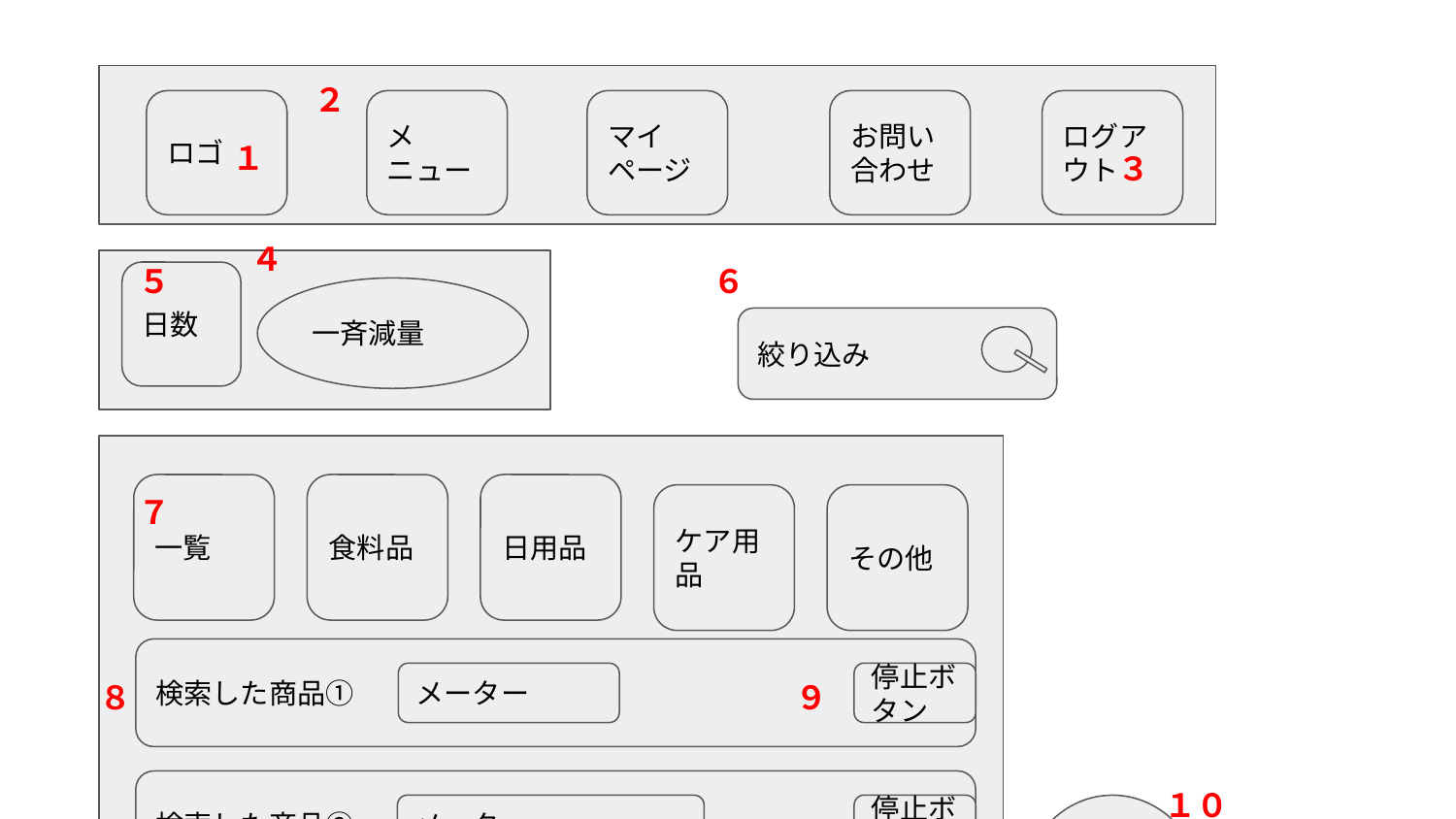

# 検索結果

ロゴ
メニュー
マイページ
お問い合わせ
ログアウト

日数
一斉減量
絞り込み

一覧
食料品
日用品
ケア用品
その他
検索した商品①
メーター
停止ボタン
検索した商品②
メーター
停止ボタン
検索した商品③
メーター
停止ボタン
登録（画面右下に固定）
２
１
３
４
５
６

７
８
９
１０